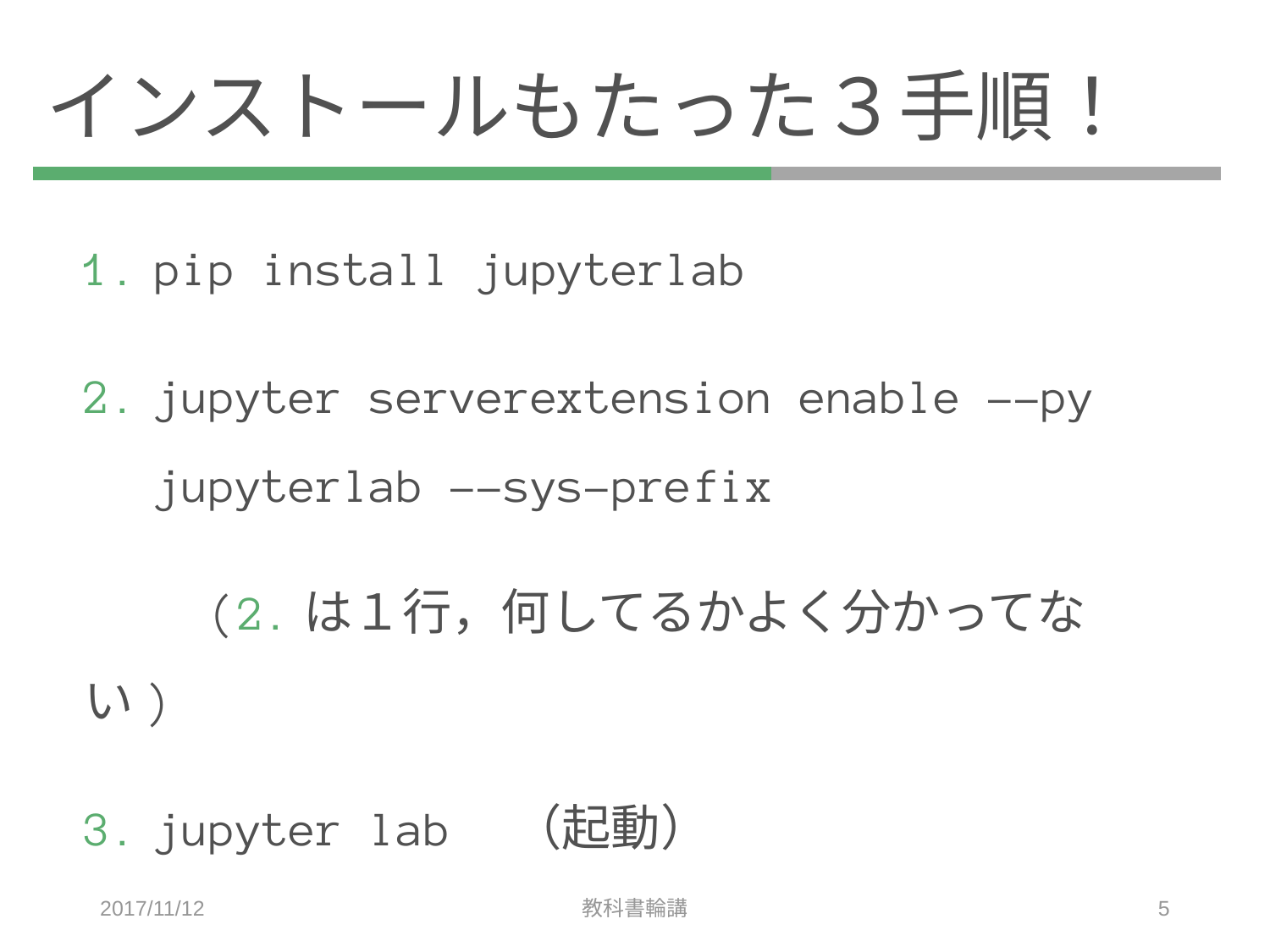

# インストールもたった３手順！
pip install jupyterlab
jupyter serverextension enable --py jupyterlab --sys-prefix
	(2.は１行，何してるかよく分かってない)
jupyter lab　（起動）
2017/11/12
教科書輪講
5